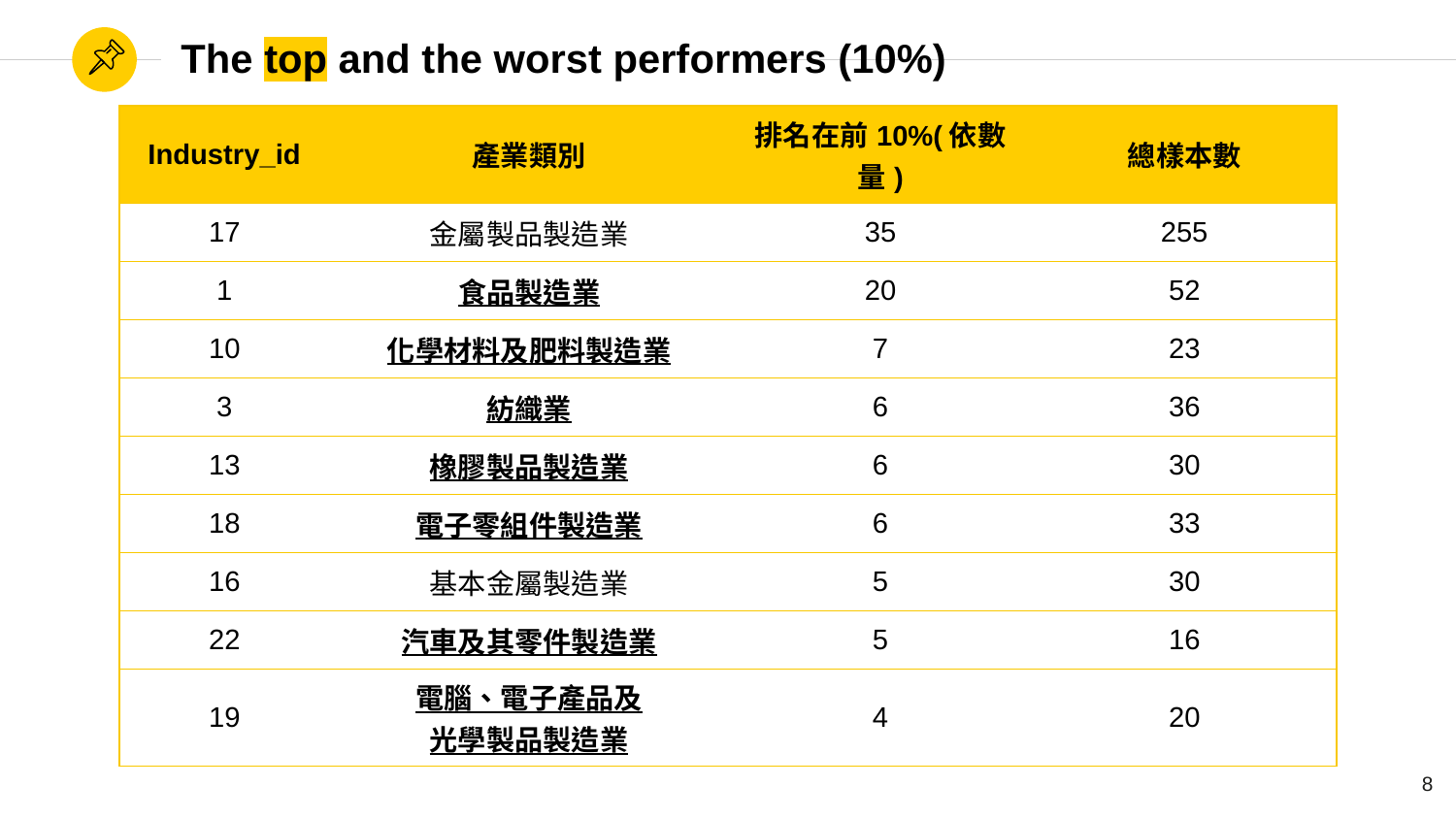

# The top and the worst performers (10%)

| Industry\_id | 產業類別 | 排名在前10%(依數量) | 總樣本數 |
| --- | --- | --- | --- |
| 17 | 金屬製品製造業 | 35 | 255 |
| 1 | 食品製造業 | 20 | 52 |
| 10 | 化學材料及肥料製造業 | 7 | 23 |
| 3 | 紡織業 | 6 | 36 |
| 13 | 橡膠製品製造業 | 6 | 30 |
| 18 | 電子零組件製造業 | 6 | 33 |
| 16 | 基本金屬製造業 | 5 | 30 |
| 22 | 汽車及其零件製造業 | 5 | 16 |
| 19 | 電腦、電子產品及 光學製品製造業 | 4 | 20 |
8